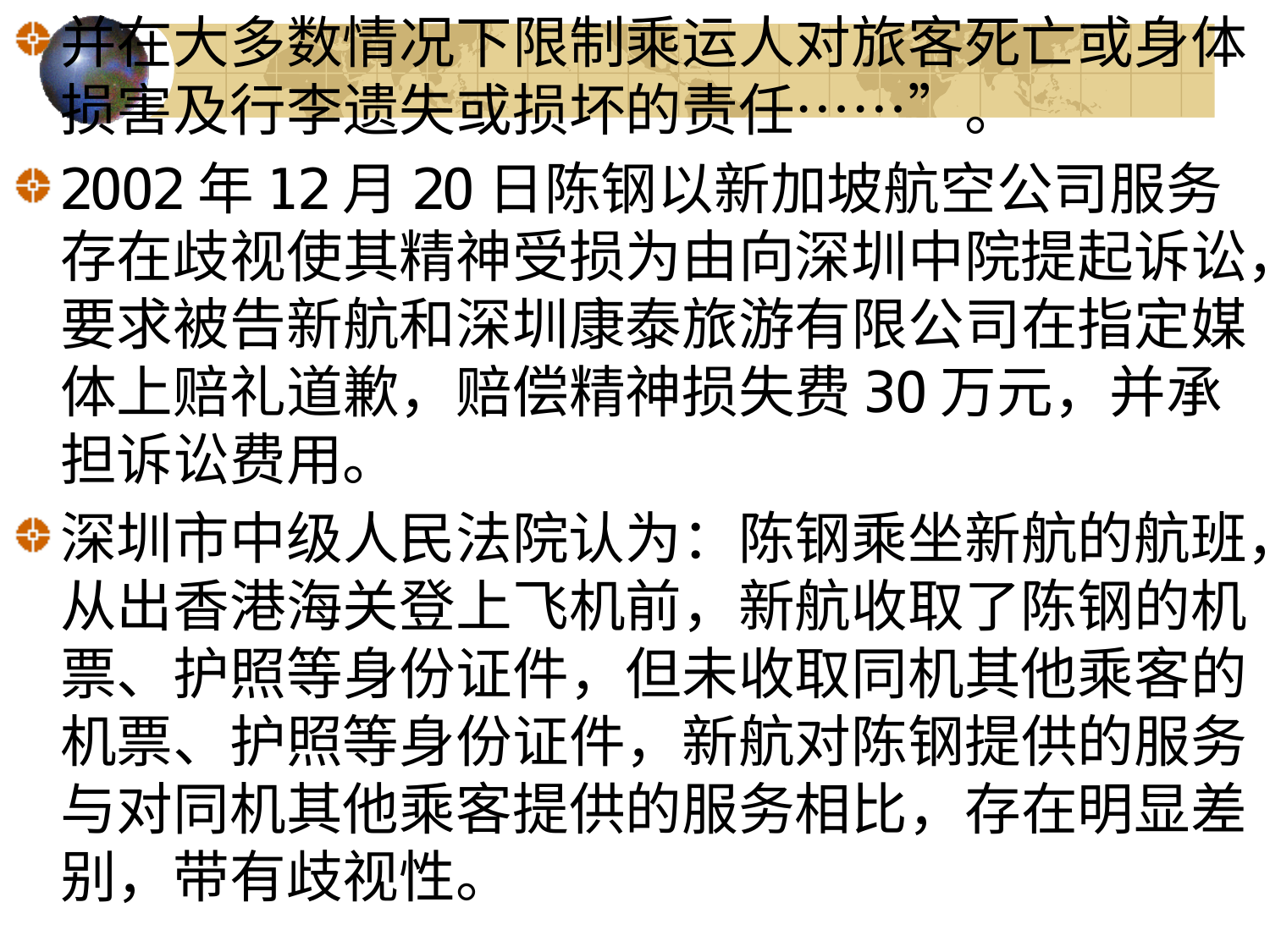

并在大多数情况下限制乘运人对旅客死亡或身体损害及行李遗失或损坏的责任……”。
2002年12月20日陈钢以新加坡航空公司服务存在歧视使其精神受损为由向深圳中院提起诉讼，要求被告新航和深圳康泰旅游有限公司在指定媒体上赔礼道歉，赔偿精神损失费30万元，并承担诉讼费用。
深圳市中级人民法院认为：陈钢乘坐新航的航班，从出香港海关登上飞机前，新航收取了陈钢的机票、护照等身份证件，但未收取同机其他乘客的机票、护照等身份证件，新航对陈钢提供的服务与对同机其他乘客提供的服务相比，存在明显差别，带有歧视性。